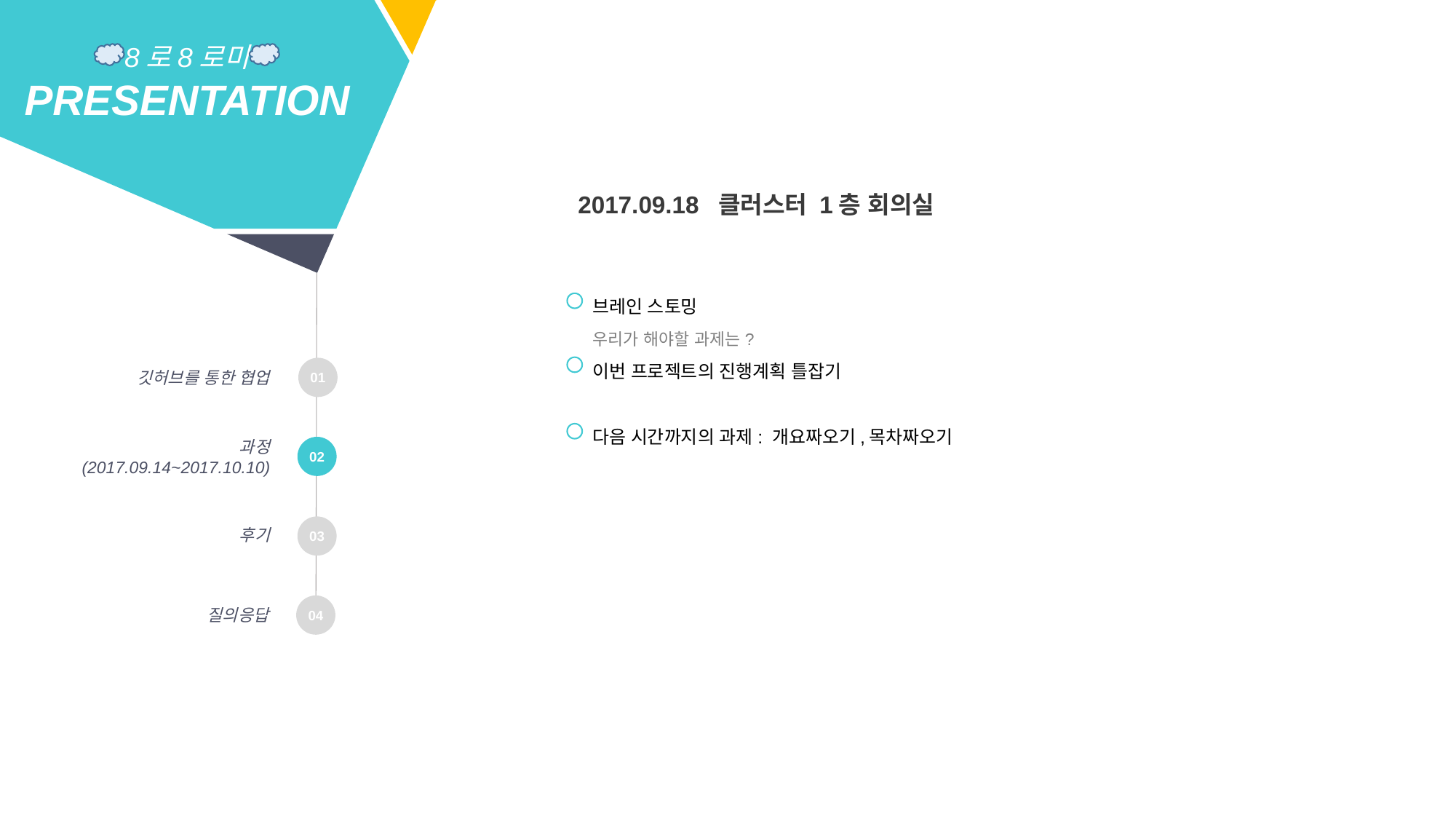

8로8로미 PRESENTATION

2017.09.18  클러스터 1층 회의실

  브레인 스토밍
  우리가 해야할 과제는?
  이번 프로젝트의 진행계획 틀잡기

  다음 시간까지의 과제: 개요짜오기,목차짜오기

 깃허브를 통한 협업

01

과정
(2017.09.14~2017.10.10)
02
03
후기
04
질의응답